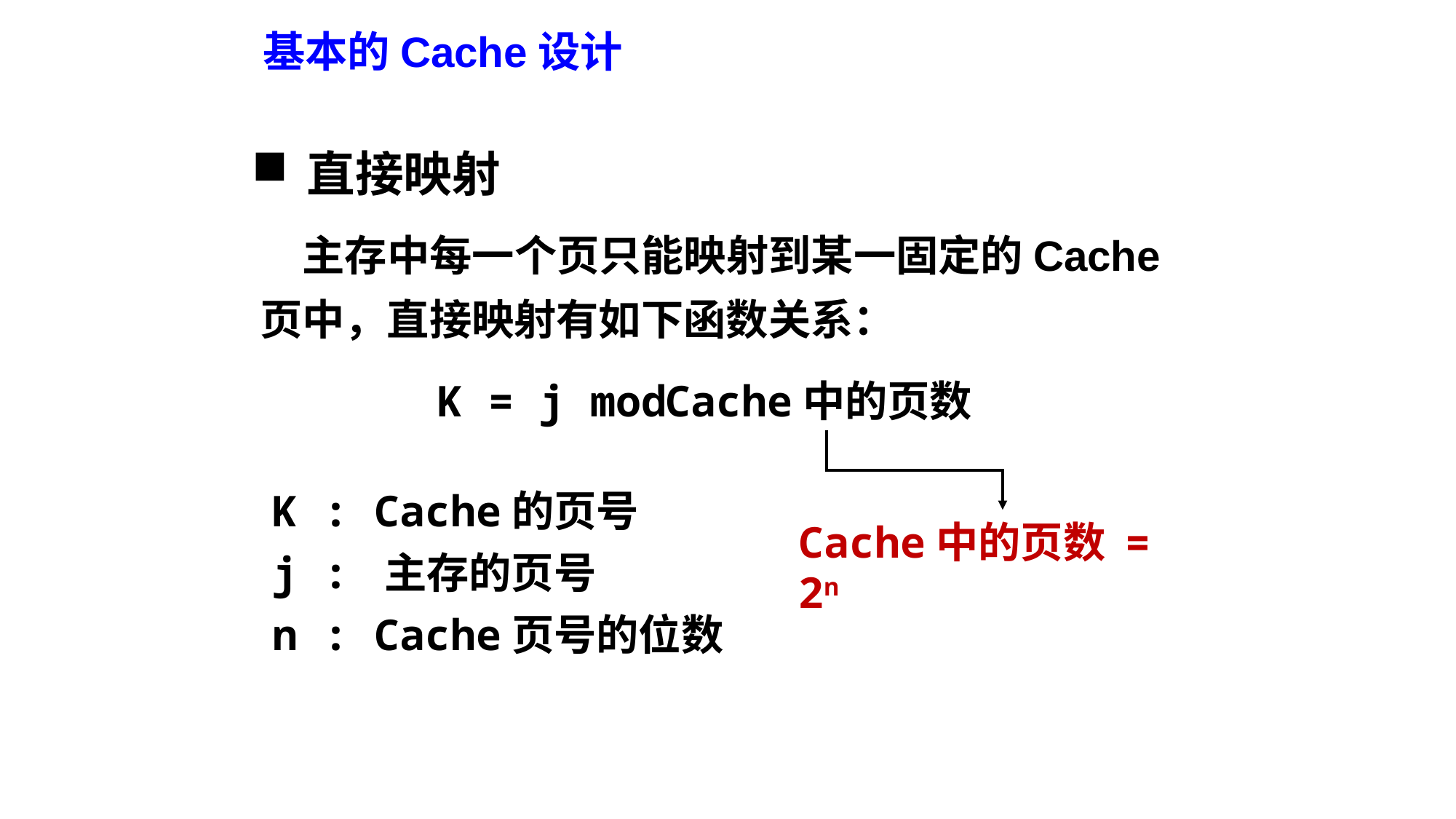

基本的Cache设计
直接映射
主存中每一个页只能映射到某一固定的Cache页中，直接映射有如下函数关系：
K = j mod
Cache中的页数
K : Cache的页号
Cache中的页数 = 2n
j : 主存的页号
n : Cache页号的位数